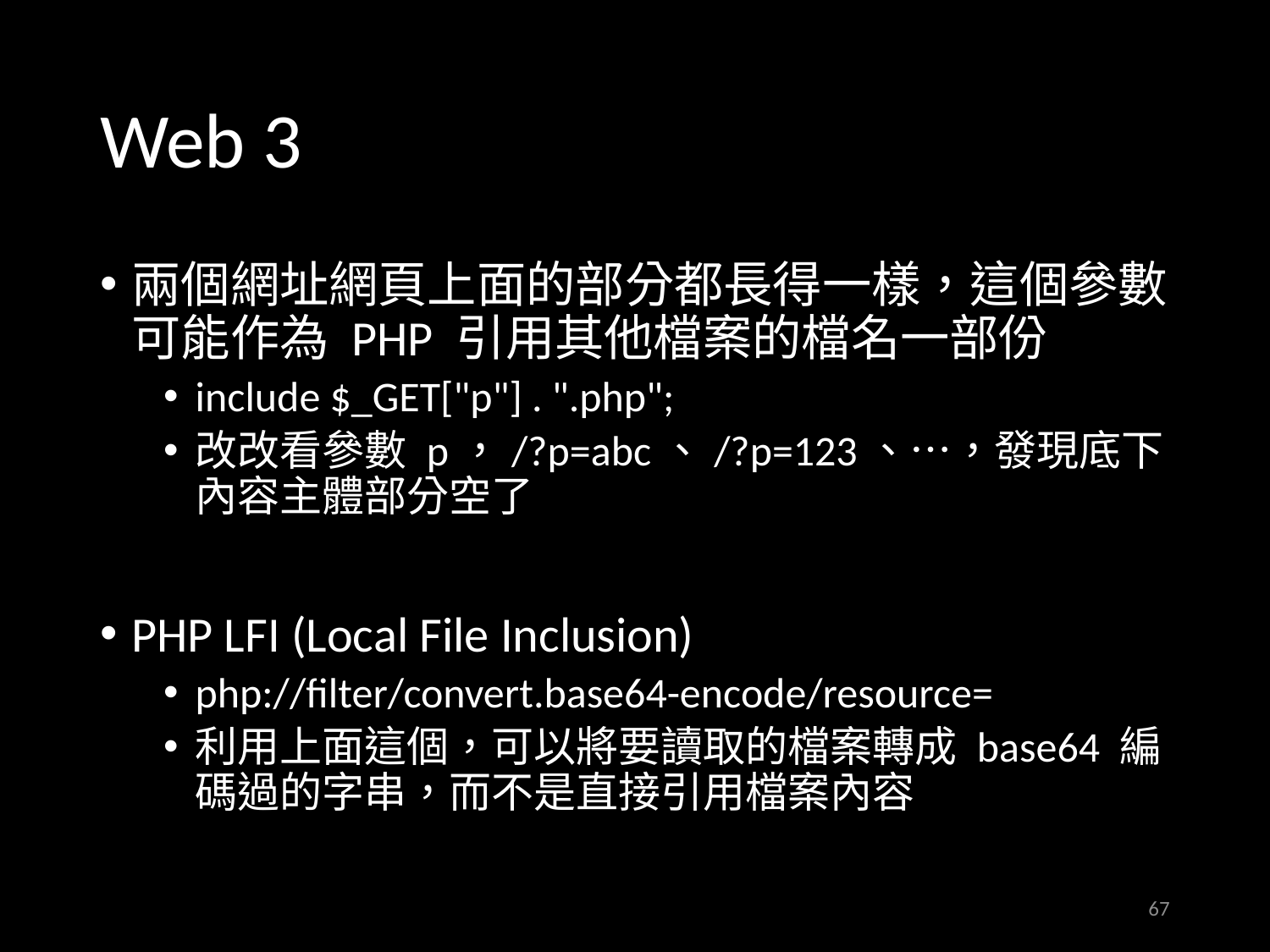

# Web 3
兩個網址網頁上面的部分都長得一樣，這個參數可能作為 PHP 引用其他檔案的檔名一部份
include $_GET["p"] . ".php";
改改看參數 p，/?p=abc、/?p=123、…，發現底下內容主體部分空了

PHP LFI (Local File Inclusion)
php://filter/convert.base64-encode/resource=
利用上面這個，可以將要讀取的檔案轉成 base64 編碼過的字串，而不是直接引用檔案內容
67